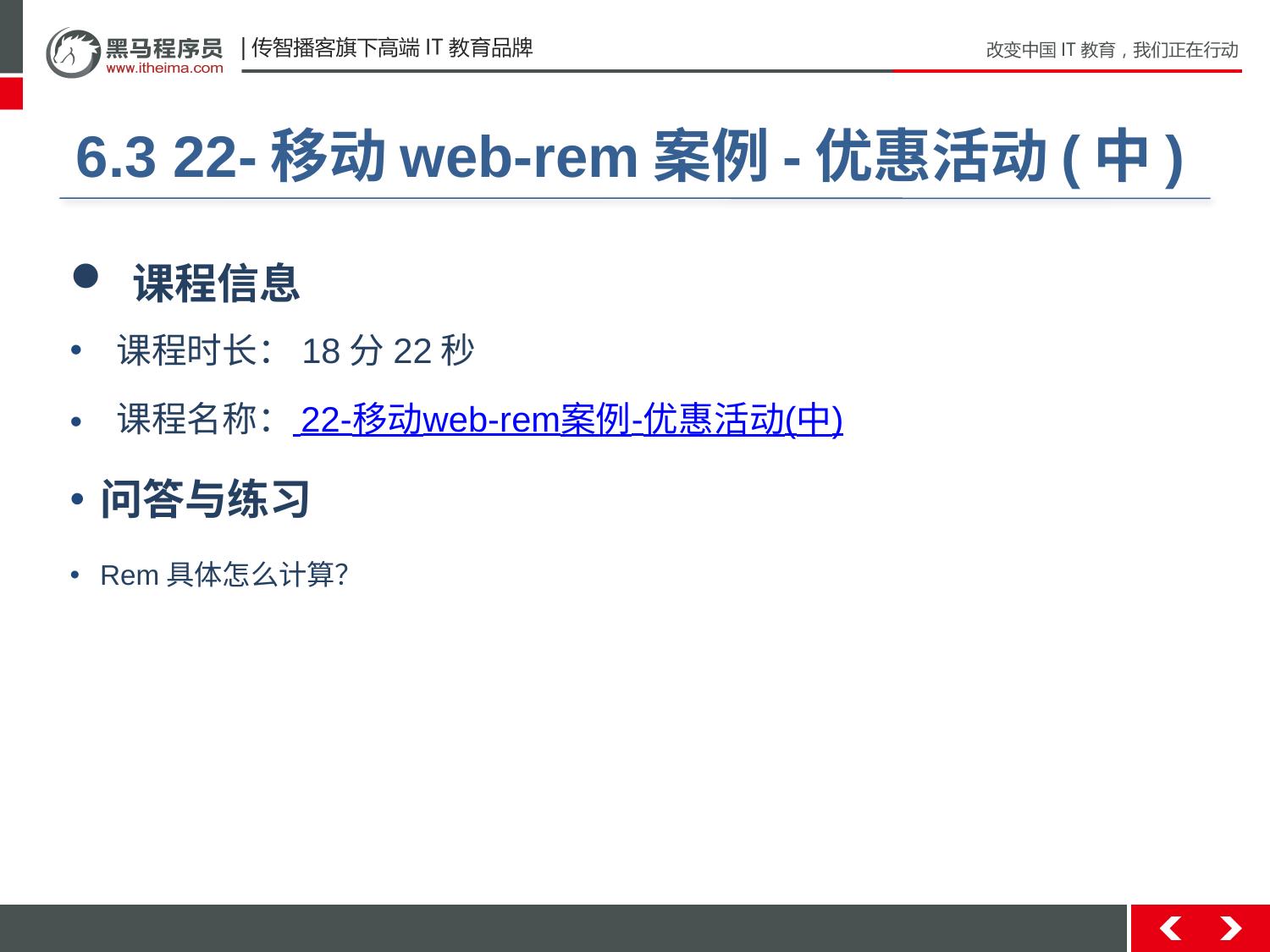

#
6.3 22-移动web-rem案例-优惠活动(中)
 课程信息
 课程时长：18分22秒
 课程名称： 22-移动web-rem案例-优惠活动(中)
问答与练习
Rem具体怎么计算？